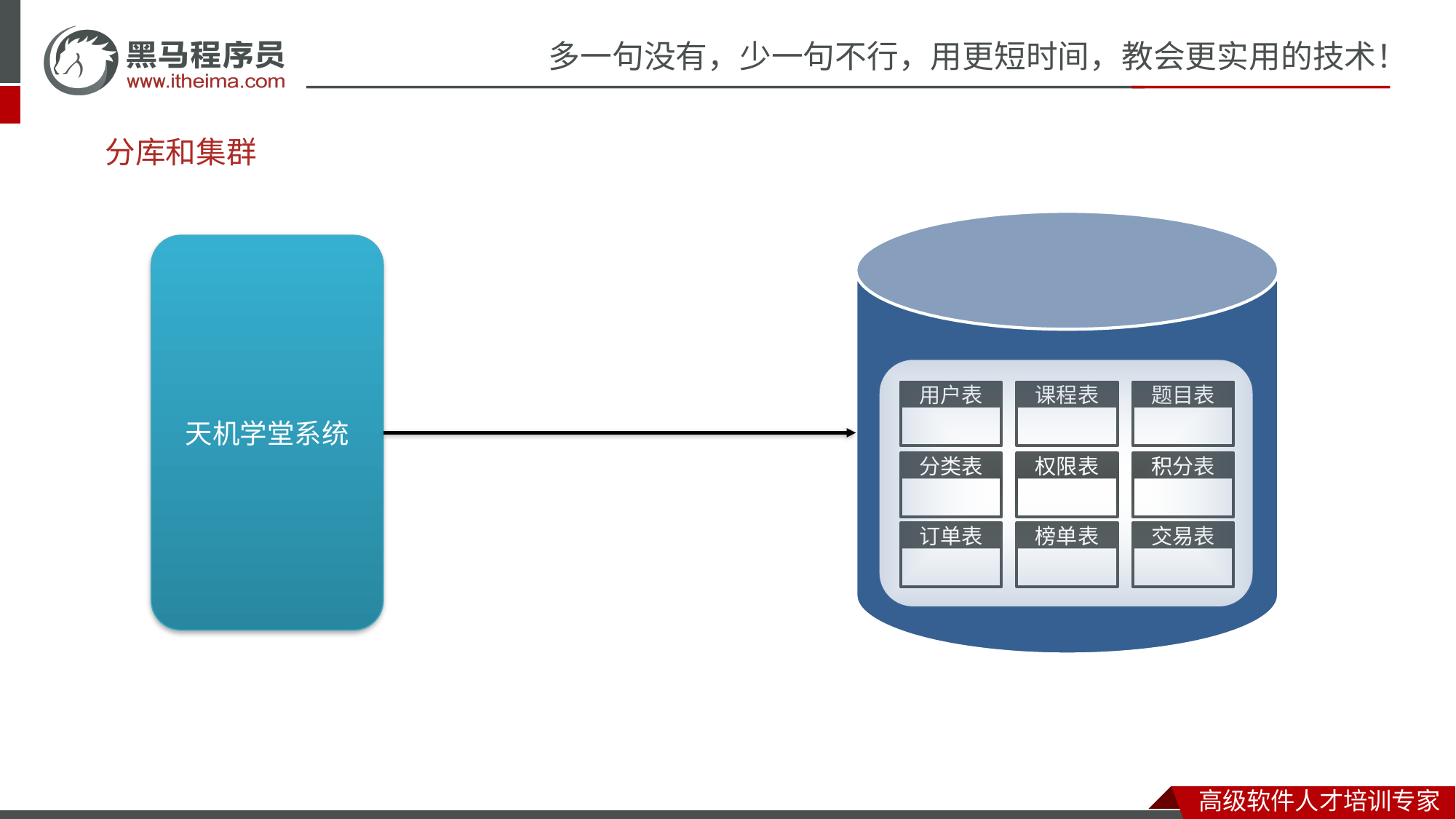

分库和集群

天机学堂系统

用户表

课程表

题目表

分类表

权限表

积分表

订单表

榜单表

交易表